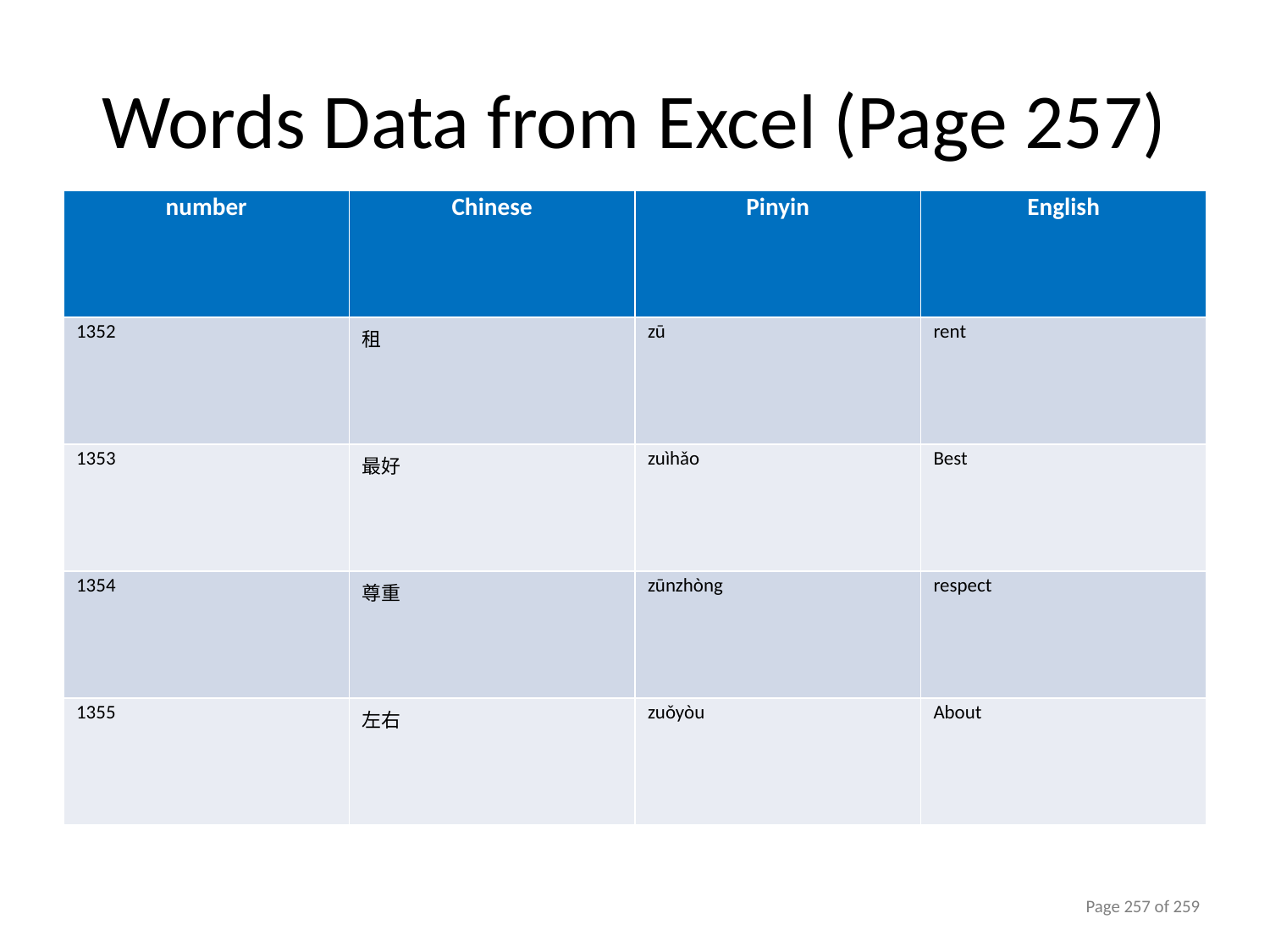

# Words Data from Excel (Page 257)
| number | Chinese | Pinyin | English |
| --- | --- | --- | --- |
| 1352 | 租 | zū | rent |
| 1353 | 最好 | zuìhǎo | Best |
| 1354 | 尊重 | zūnzhòng | respect |
| 1355 | 左右 | zuǒyòu | About |

Page 257 of 259